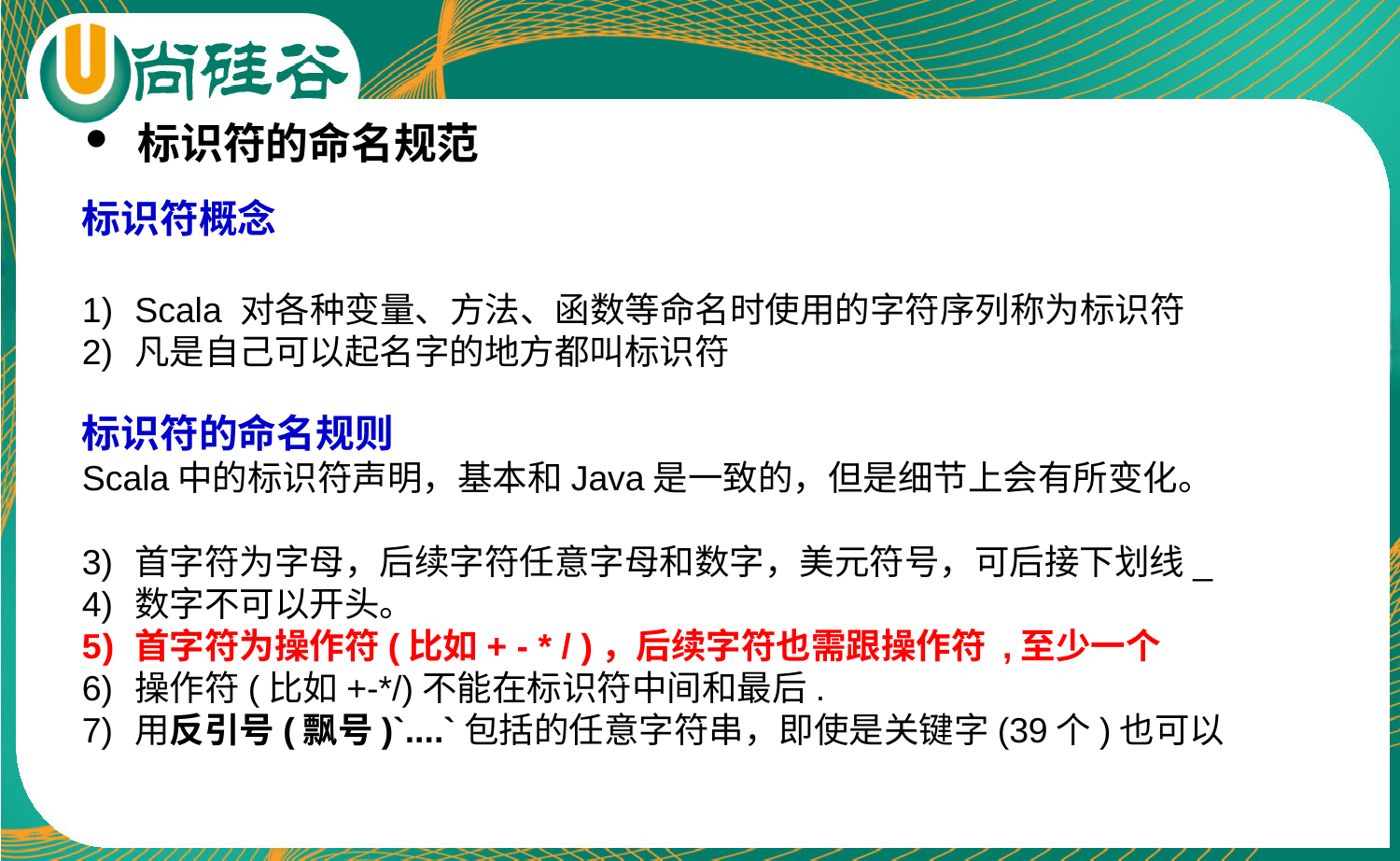

标识符的命名规范
标识符概念

Scala 对各种变量、方法、函数等命名时使用的字符序列称为标识符
凡是自己可以起名字的地方都叫标识符

标识符的命名规则
Scala中的标识符声明，基本和Java是一致的，但是细节上会有所变化。

首字符为字母，后续字符任意字母和数字，美元符号，可后接下划线_
数字不可以开头。
首字符为操作符(比如+ - * / )，后续字符也需跟操作符 ,至少一个
操作符(比如+-*/)不能在标识符中间和最后.
用反引号(飘号)`....`包括的任意字符串，即使是关键字(39个)也可以